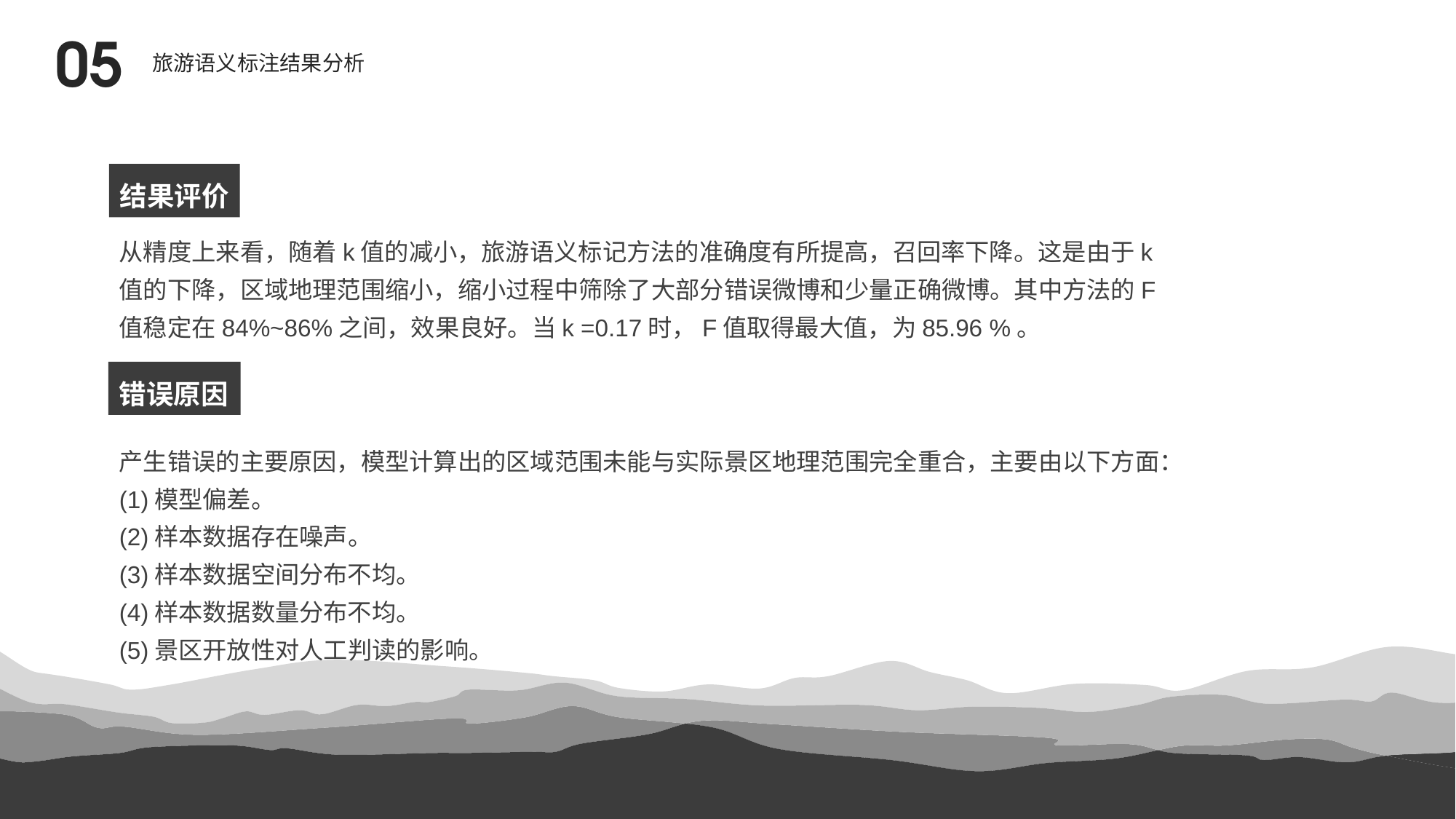

05
旅游语义标注结果分析
结果评价
从精度上来看，随着k值的减小，旅游语义标记方法的准确度有所提高，召回率下降。这是由于k值的下降，区域地理范围缩小，缩小过程中筛除了大部分错误微博和少量正确微博。其中方法的F值稳定在84%~86%之间，效果良好。当k =0.17时，F值取得最大值，为85.96 %。
错误原因
产生错误的主要原因，模型计算出的区域范围未能与实际景区地理范围完全重合，主要由以下方面：
(1)模型偏差。
(2)样本数据存在噪声。
(3)样本数据空间分布不均。
(4)样本数据数量分布不均。
(5)景区开放性对人工判读的影响。